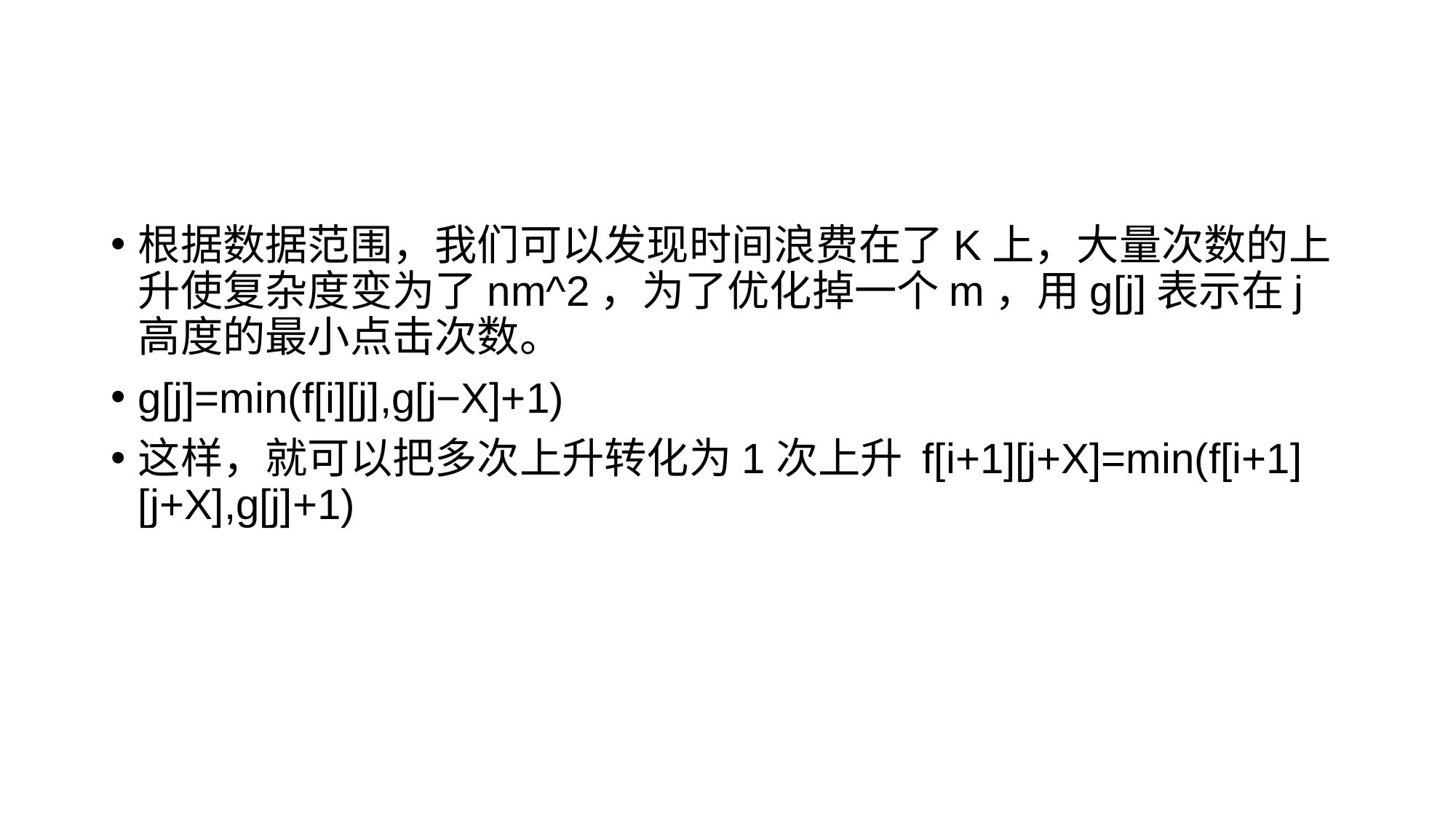

#
根据数据范围，我们可以发现时间浪费在了K上，大量次数的上升使复杂度变为了nm^2，为了优化掉一个m，用g[j]表示在j高度的最小点击次数。
g[j]=min(f[i][j],g[j−X]+1)
这样，就可以把多次上升转化为1次上升 f[i+1][j+X]=min(f[i+1][j+X],g[j]+1)